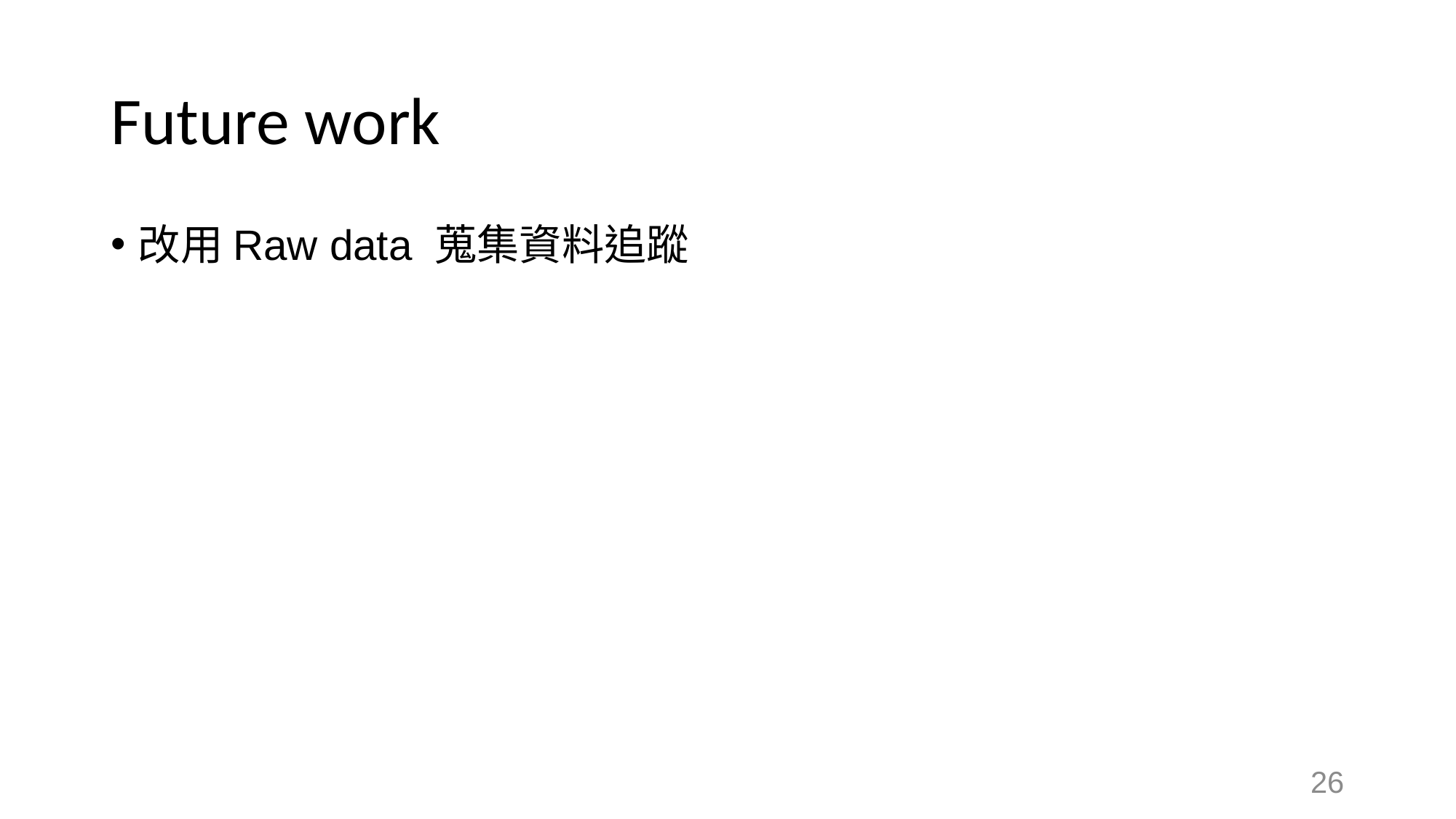

# Future work
改用Raw data 蒐集資料追蹤
26